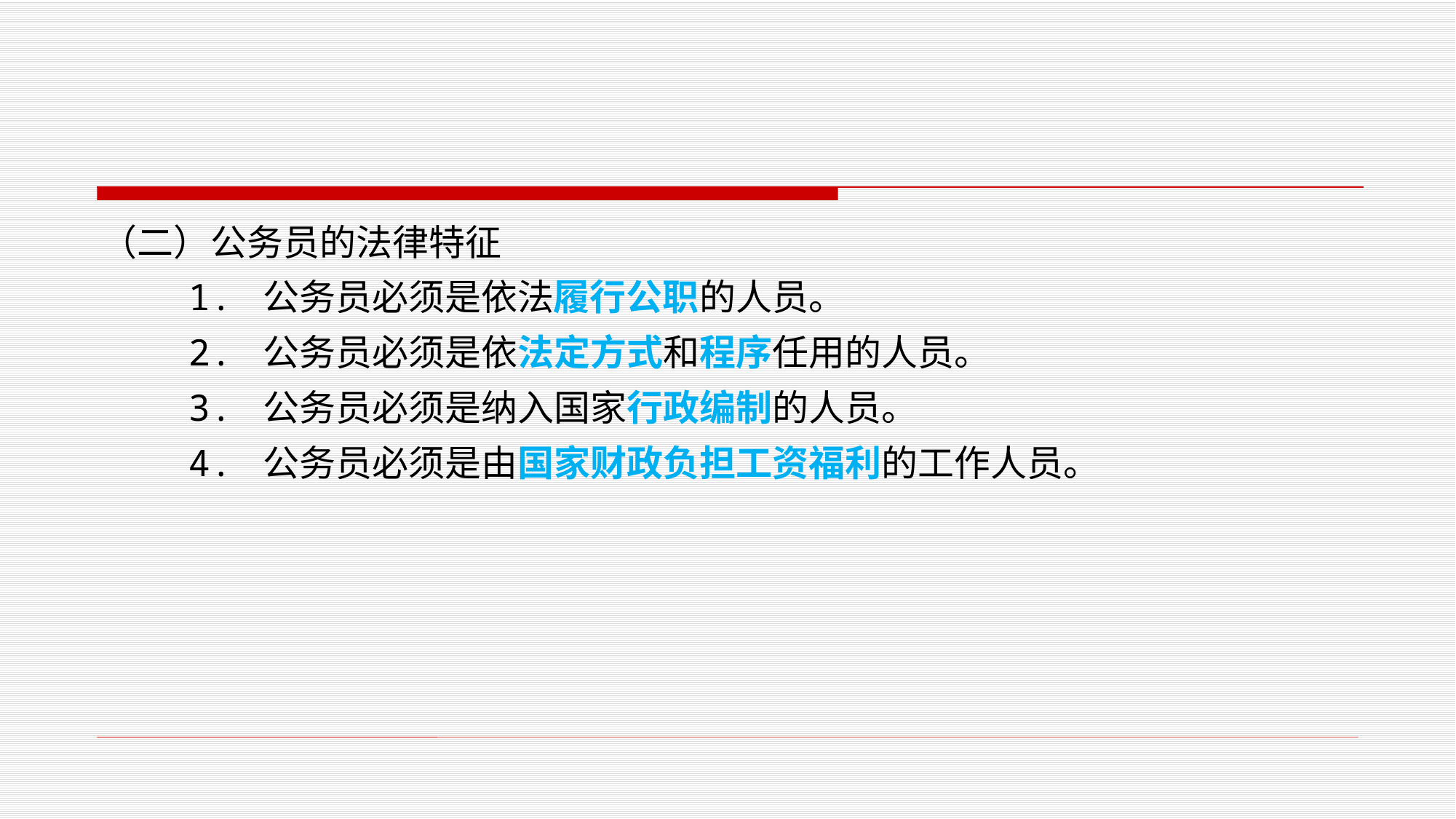

#
（二）公务员的法律特征
    1. 公务员必须是依法履行公职的人员。
    2. 公务员必须是依法定方式和程序任用的人员。
    3. 公务员必须是纳入国家行政编制的人员。
    4. 公务员必须是由国家财政负担工资福利的工作人员。